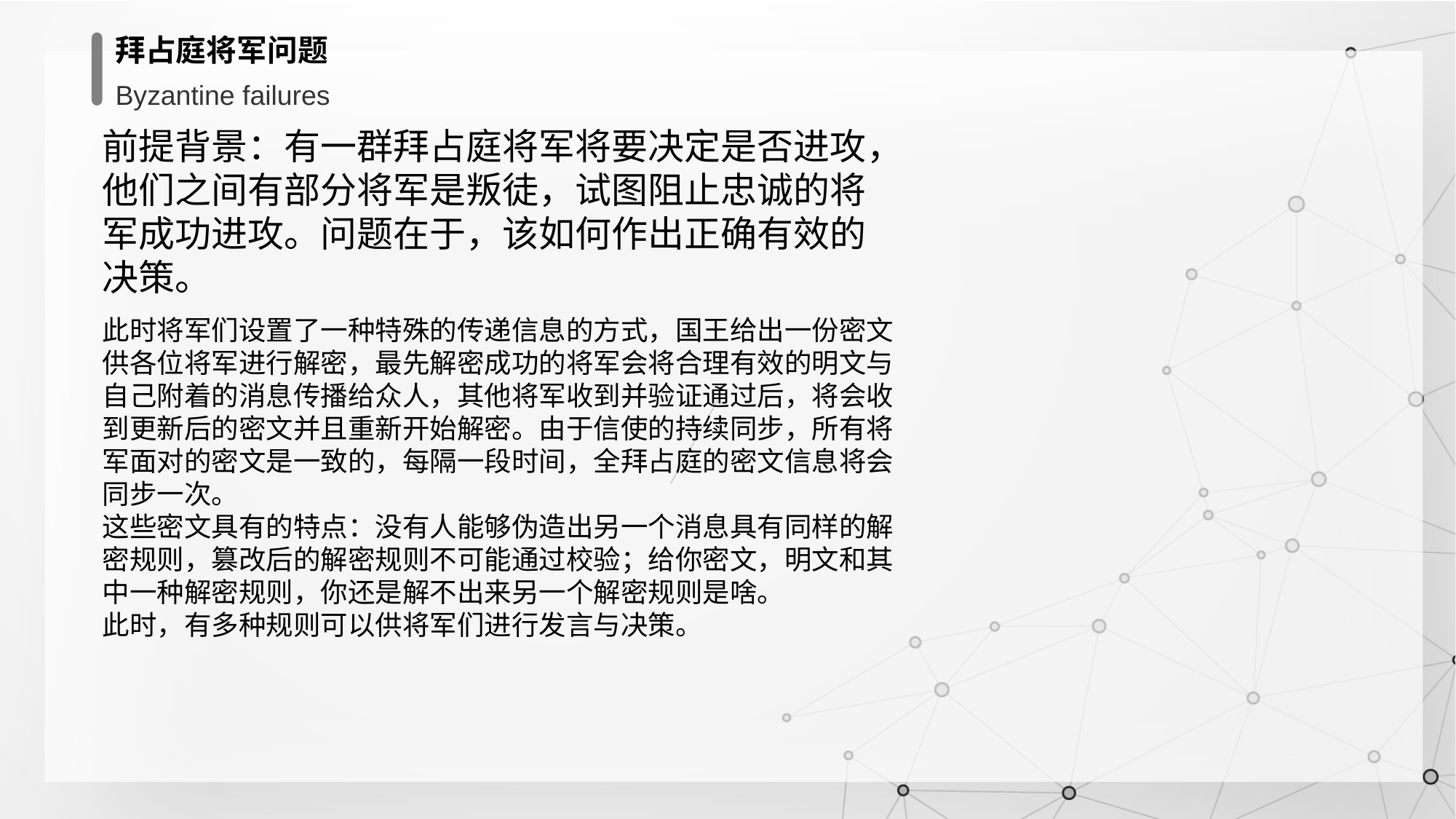

拜占庭将军问题

Byzantine failures
前提背景：有一群拜占庭将军将要决定是否进攻，他们之间有部分将军是叛徒，试图阻止忠诚的将军成功进攻。问题在于，该如何作出正确有效的决策。
此时将军们设置了一种特殊的传递信息的方式，国王给出一份密文供各位将军进行解密，最先解密成功的将军会将合理有效的明文与自己附着的消息传播给众人，其他将军收到并验证通过后，将会收到更新后的密文并且重新开始解密。由于信使的持续同步，所有将军面对的密文是一致的，每隔一段时间，全拜占庭的密文信息将会同步一次。
这些密文具有的特点：没有人能够伪造出另一个消息具有同样的解密规则，篡改后的解密规则不可能通过校验；给你密文，明文和其中一种解密规则，你还是解不出来另一个解密规则是啥。
此时，有多种规则可以供将军们进行发言与决策。